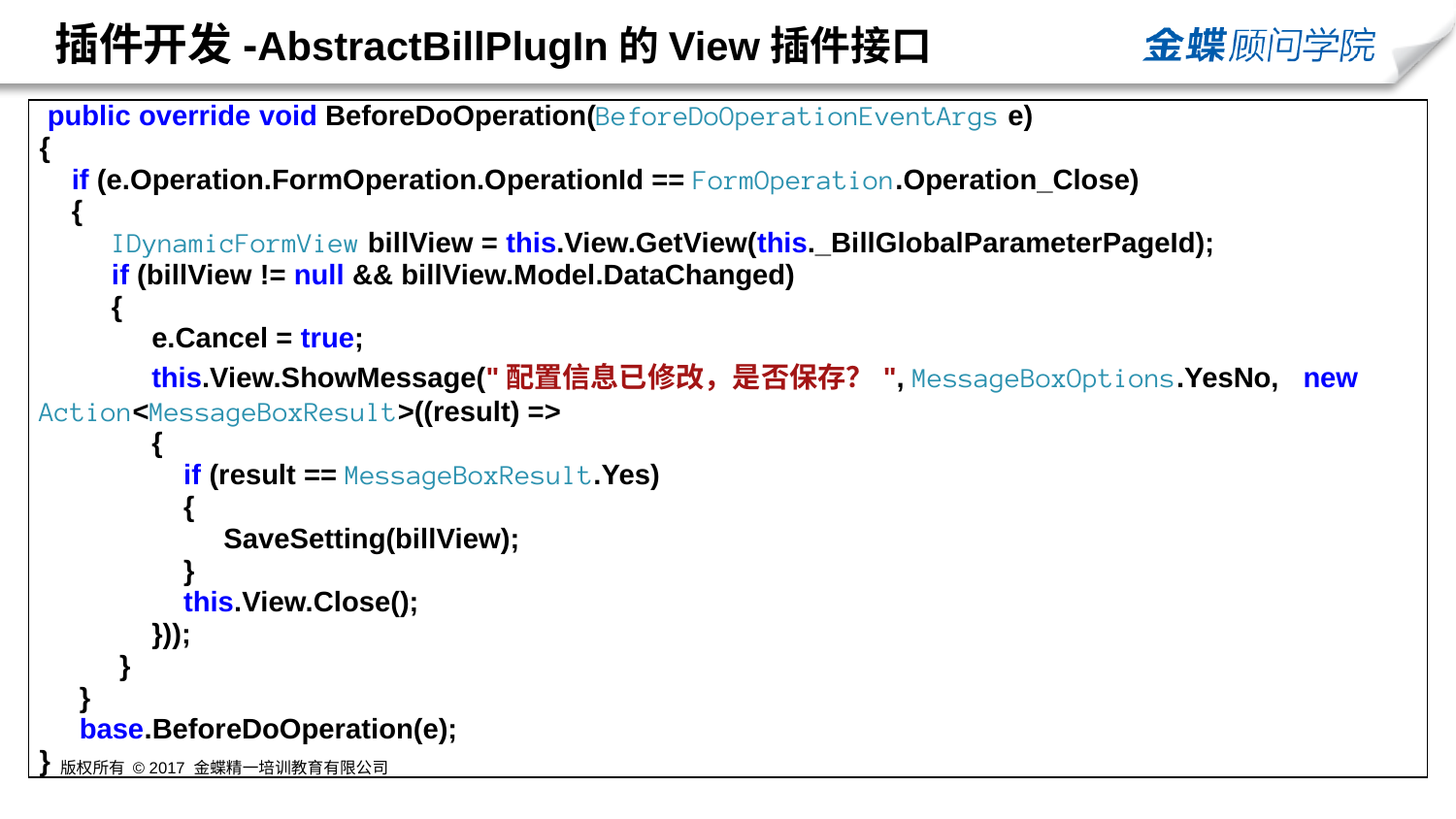

# 插件开发-AbstractBillPlugIn的View插件接口
| public override void BeforeDoOperation(BeforeDoOperationEventArgs e) { if (e.Operation.FormOperation.OperationId == FormOperation.Operation\_Close) { IDynamicFormView billView = this.View.GetView(this.\_BillGlobalParameterPageId); if (billView != null && billView.Model.DataChanged) { e.Cancel = true; this.View.ShowMessage("配置信息已修改，是否保存？", MessageBoxOptions.YesNo, new Action<MessageBoxResult>((result) => { if (result == MessageBoxResult.Yes) { SaveSetting(billView); } this.View.Close(); })); } } base.BeforeDoOperation(e); } |
| --- |